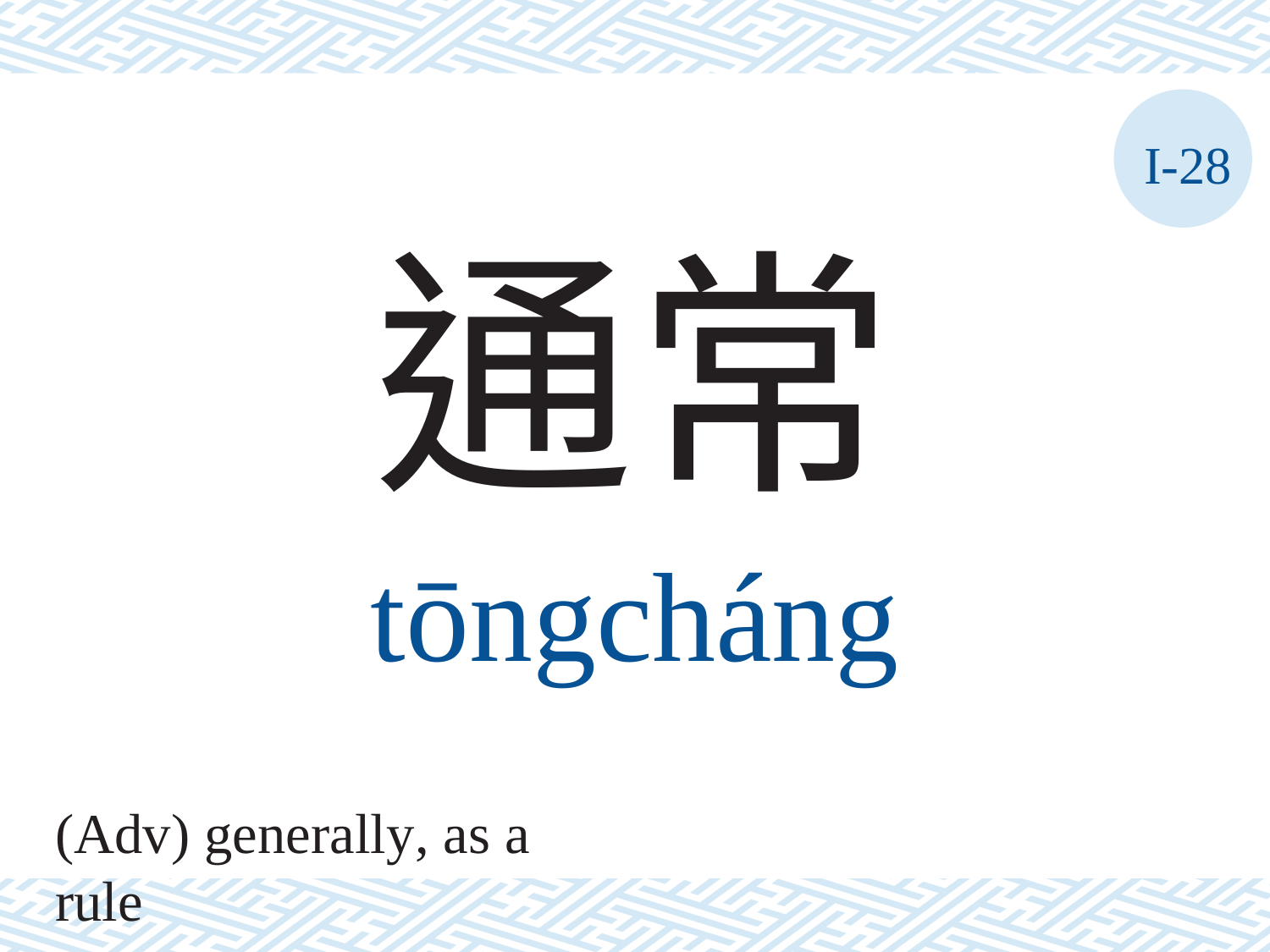

I-28
通常
tōngcháng
(Adv) generally, as a rule